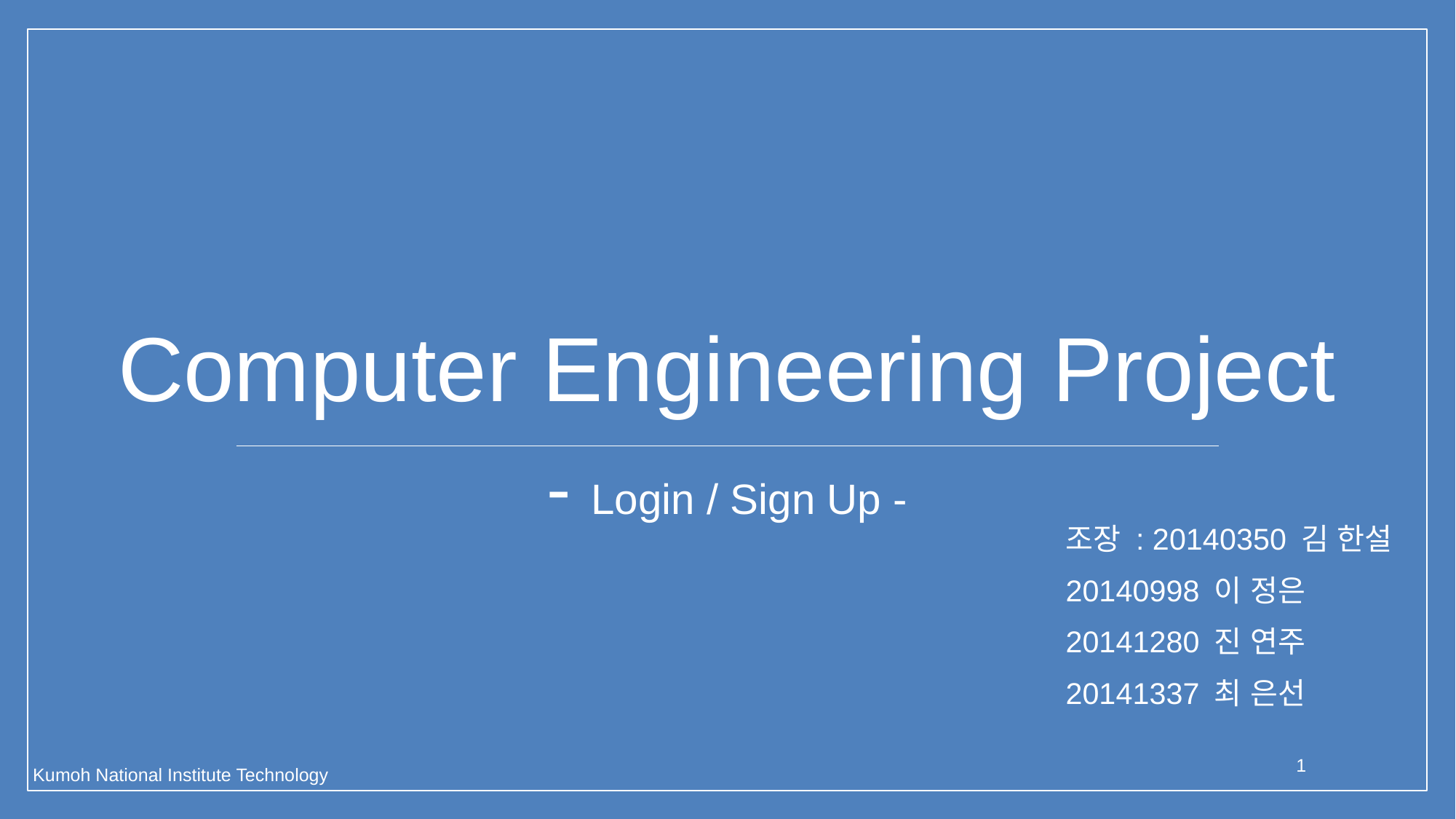

Computer Engineering Project
- Login / Sign Up -
조장 : 20140350 김 한설
20140998 이 정은
20141280 진 연주
20141337 최 은선
1
Kumoh National Institute Technology